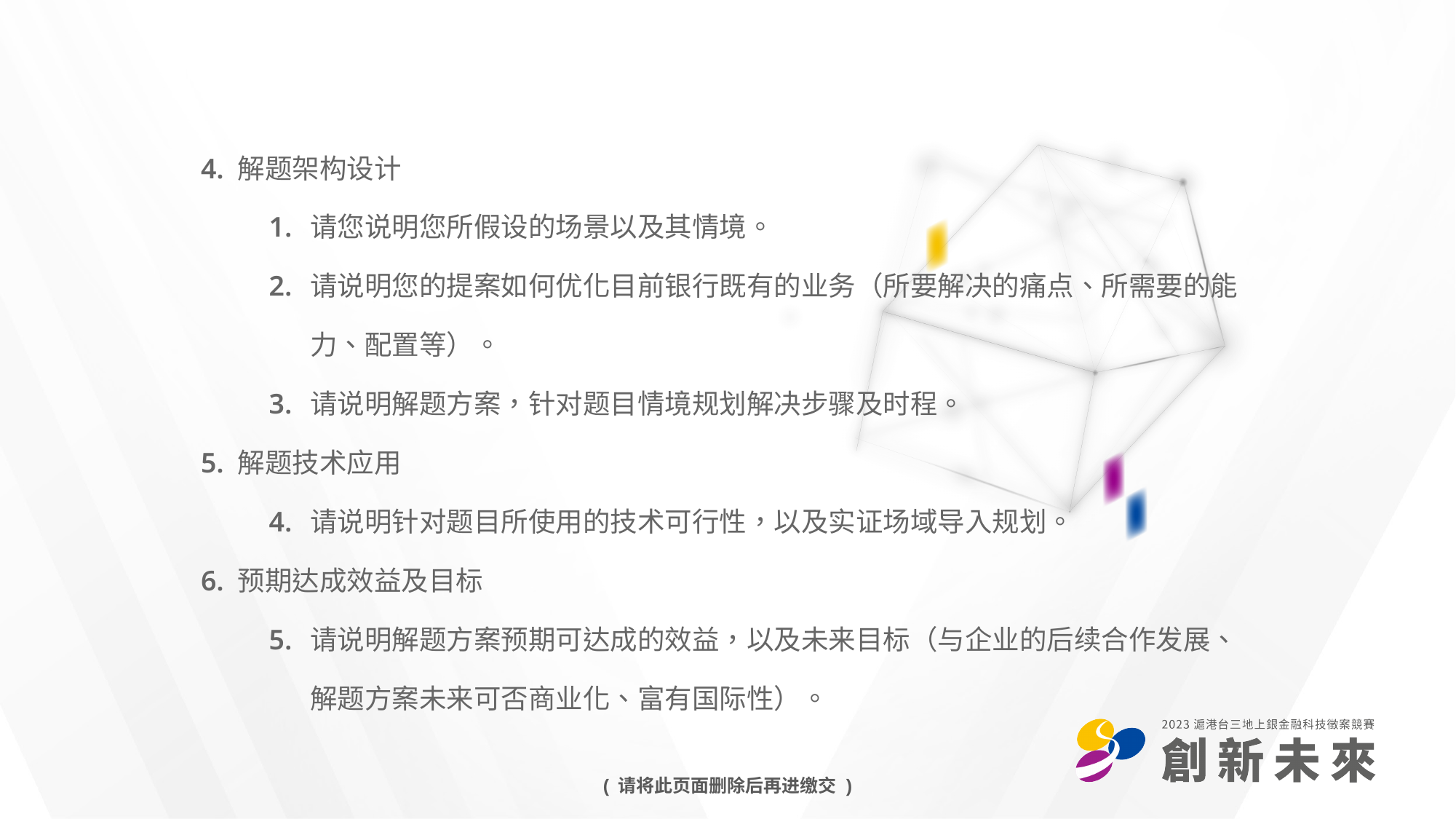

4. 解题架构设计
请您说明您所假设的场景以及其情境。
请说明您的提案如何优化目前银行既有的业务（所要解决的痛点、所需要的能力、配置等）。
请说明解题方案，针对题目情境规划解决步骤及时程。
5. 解题技术应用
请说明针对题目所使用的技术可行性，以及实证场域导入规划。
6. 预期达成效益及目标
请说明解题方案预期可达成的效益，以及未来目标（与企业的后续合作发展、解题方案未来可否商业化、富有国际性）。
( 请将此页面删除后再进缴交 )

							上海銀行
							上海商業銀行
							上海商業儲蓄銀行